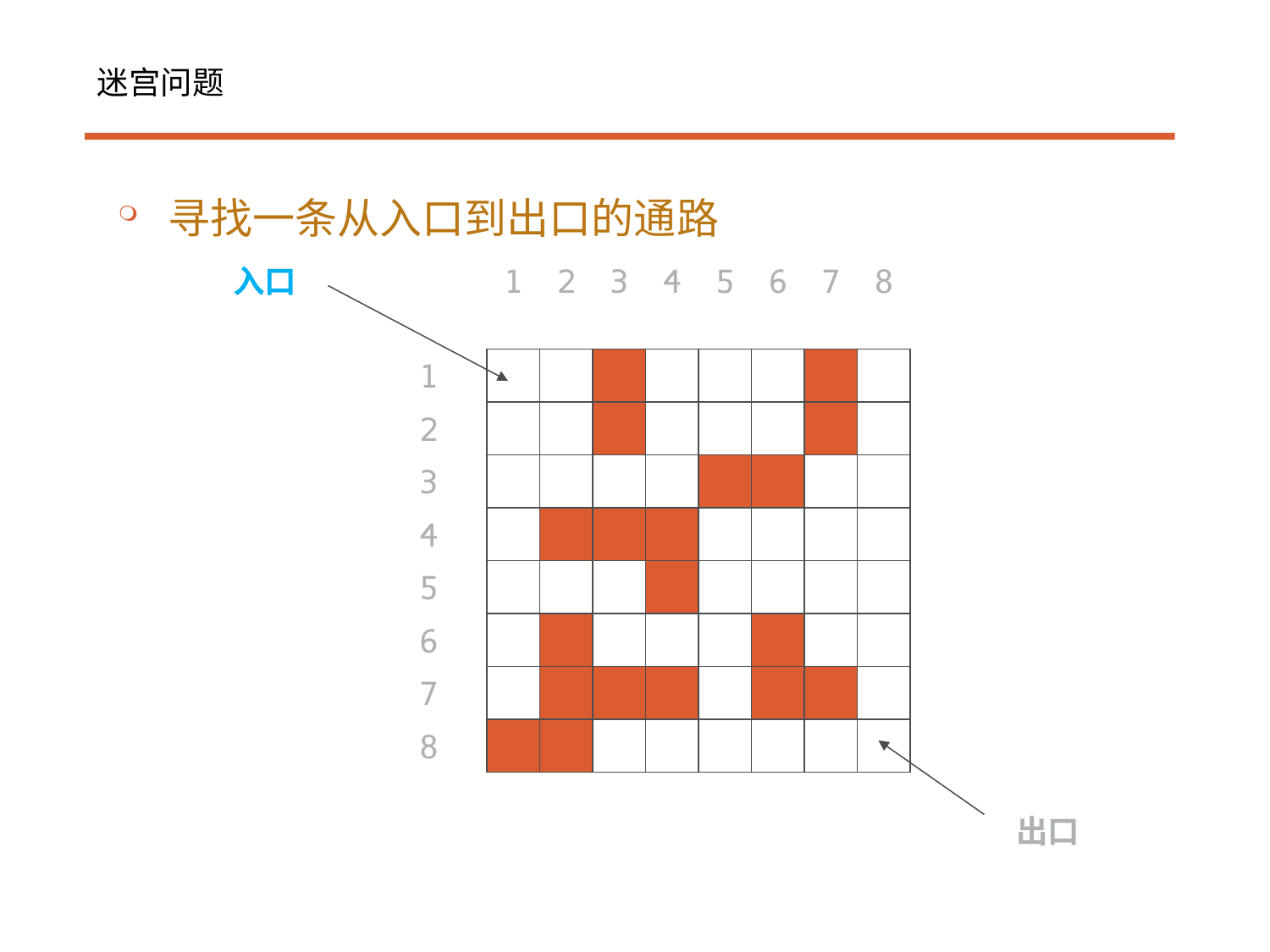

迷宫问题

寻找一条从入口到出口的通路
入口

1
2
3
4
5
6
7
8
1

2

3

4

5

6

7

8

出口
7